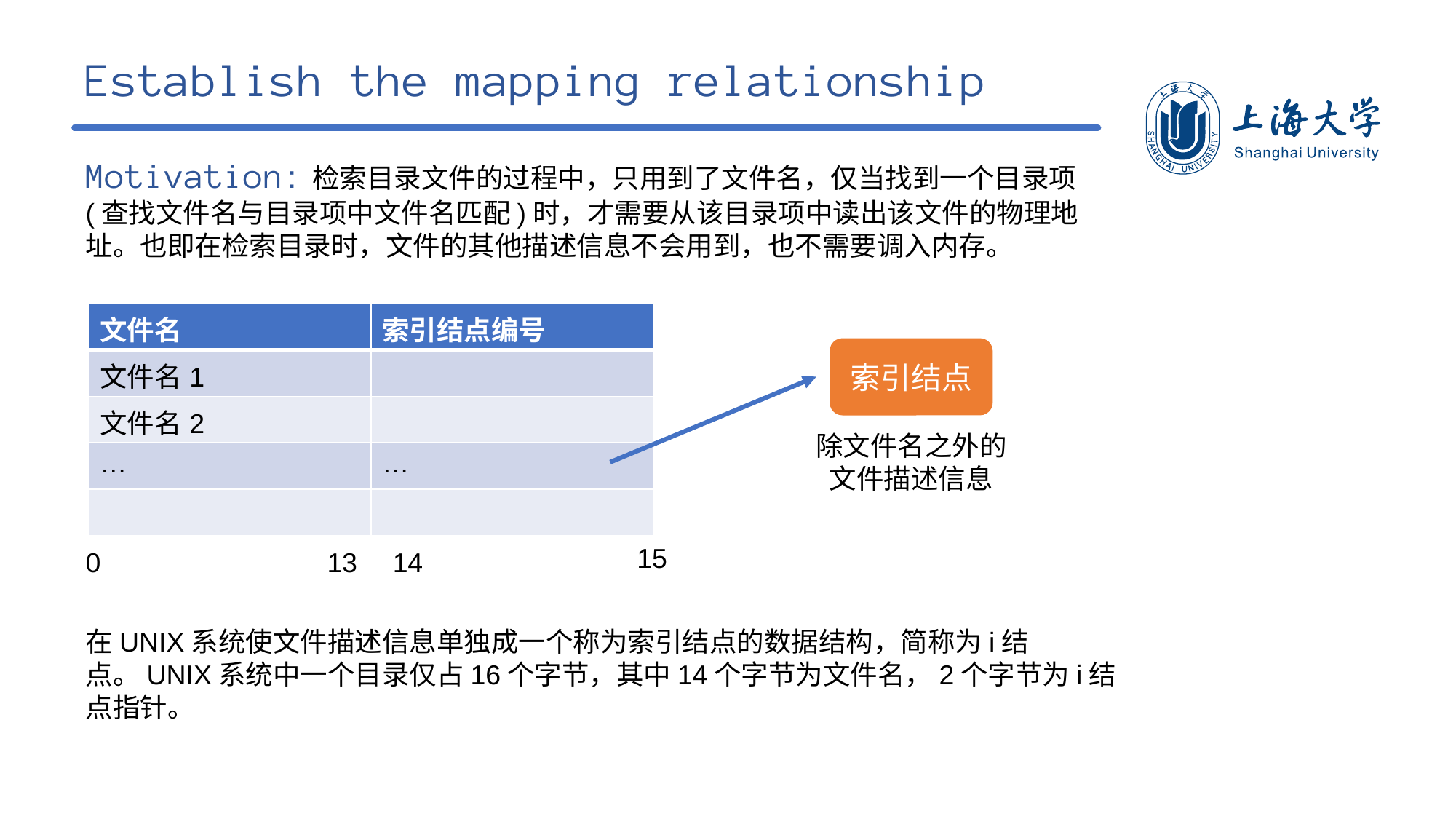

Establish the mapping relationship

Motivation:检索目录文件的过程中，只用到了文件名，仅当找到一个目录项(查找文件名与目录项中文件名匹配)时，才需要从该目录项中读出该文件的物理地址。也即在检索目录时，文件的其他描述信息不会用到，也不需要调入内存。
| 文件名 | 索引结点编号 |
| --- | --- |
| 文件名1 |  |
| 文件名2 |  |
| … | … |
|  |  |
索引结点
除文件名之外的
文件描述信息
15
0
13
14
在UNIX系统使文件描述信息单独成一个称为索引结点的数据结构，简称为i结点。UNIX系统中一个目录仅占16个字节，其中14个字节为文件名，2个字节为i结点指针。